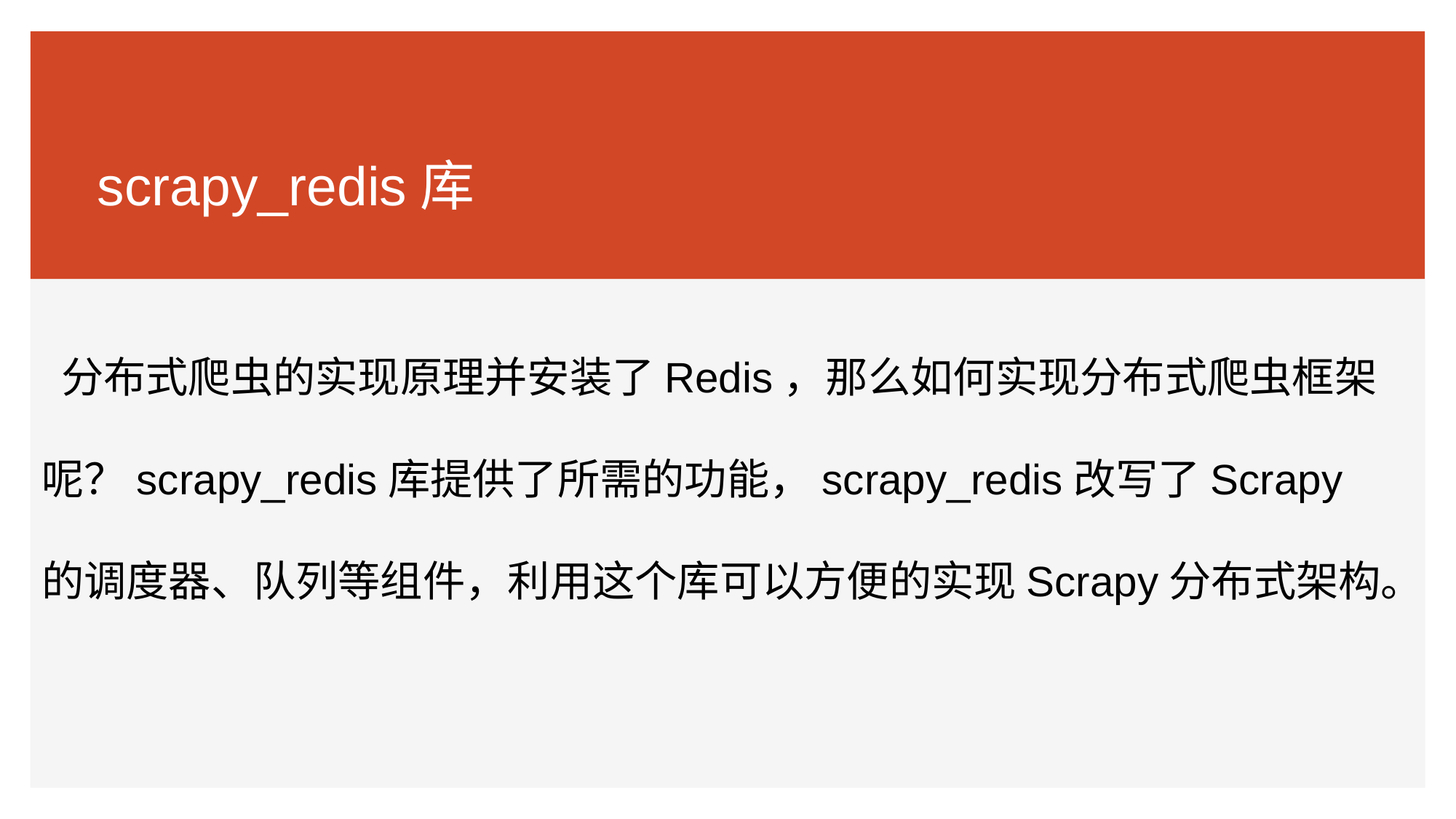

# scrapy_redis库
 分布式爬虫的实现原理并安装了Redis，那么如何实现分布式爬虫框架呢？scrapy_redis库提供了所需的功能，scrapy_redis改写了Scrapy的调度器、队列等组件，利用这个库可以方便的实现Scrapy分布式架构。